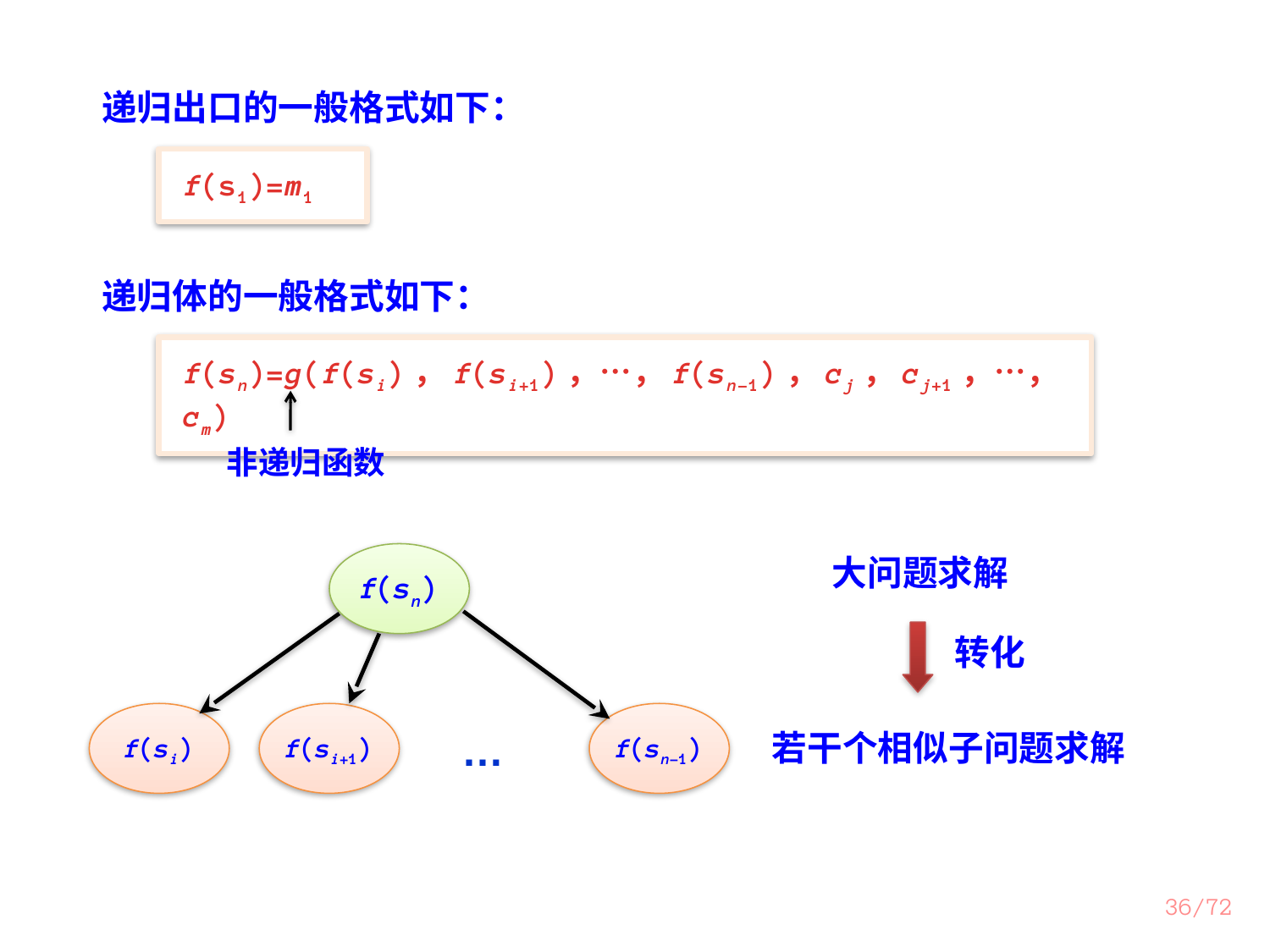

递归出口的一般格式如下：
f(s1)=m1
递归体的一般格式如下：
f(sn)=g(f(si)，f(si+1)，…，f(sn-1)，cj，cj+1，…，cm)
非递归函数
f(sn)
大问题求解

转化

f(si)
f(si+1)
f(sn-1)
…
若干个相似子问题求解
36/72